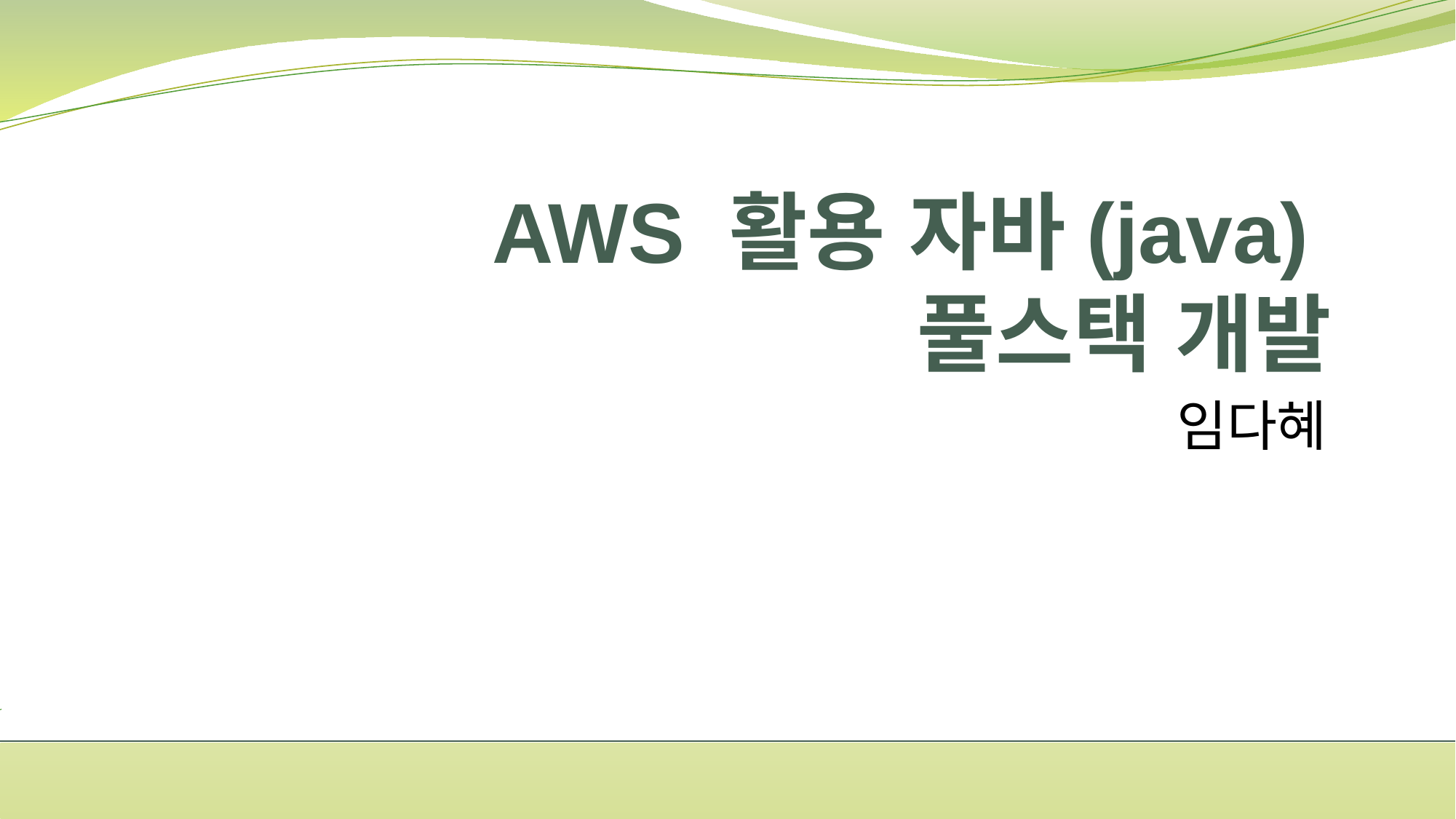

# AWS 활용 자바(java) 풀스택 개발
임다혜